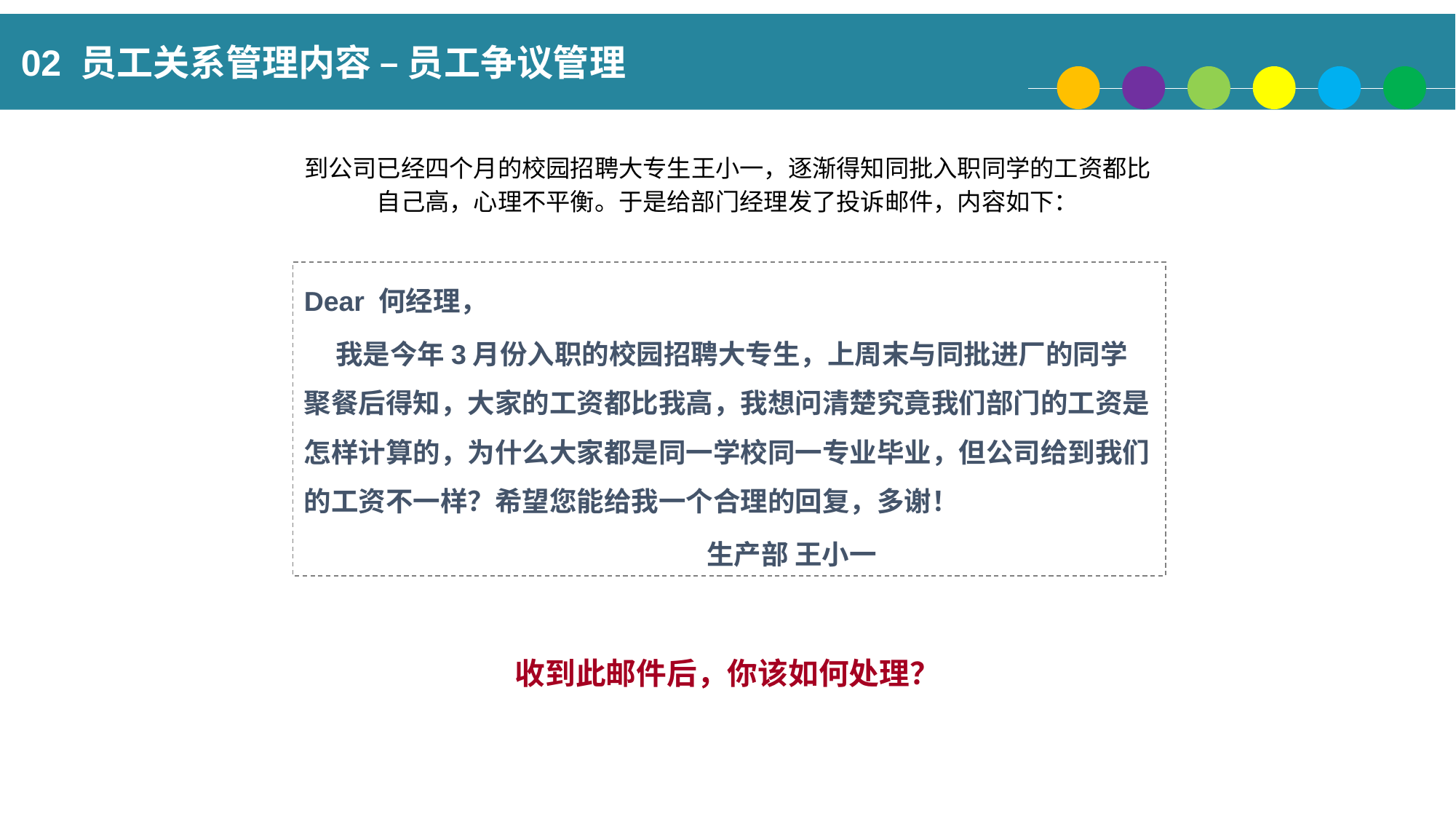

02 员工关系管理内容 – 员工争议管理

到公司已经四个月的校园招聘大专生王小一，逐渐得知同批入职同学的工资都比自己高，心理不平衡。于是给部门经理发了投诉邮件，内容如下：

收到此邮件后，你该如何处理？
Dear 何经理，
    我是今年3月份入职的校园招聘大专生，上周末与同批进厂的同学聚餐后得知，大家的工资都比我高，我想问清楚究竟我们部门的工资是怎样计算的，为什么大家都是同一学校同一专业毕业，但公司给到我们的工资不一样？希望您能给我一个合理的回复，多谢！
                                                                生产部 王小一
28